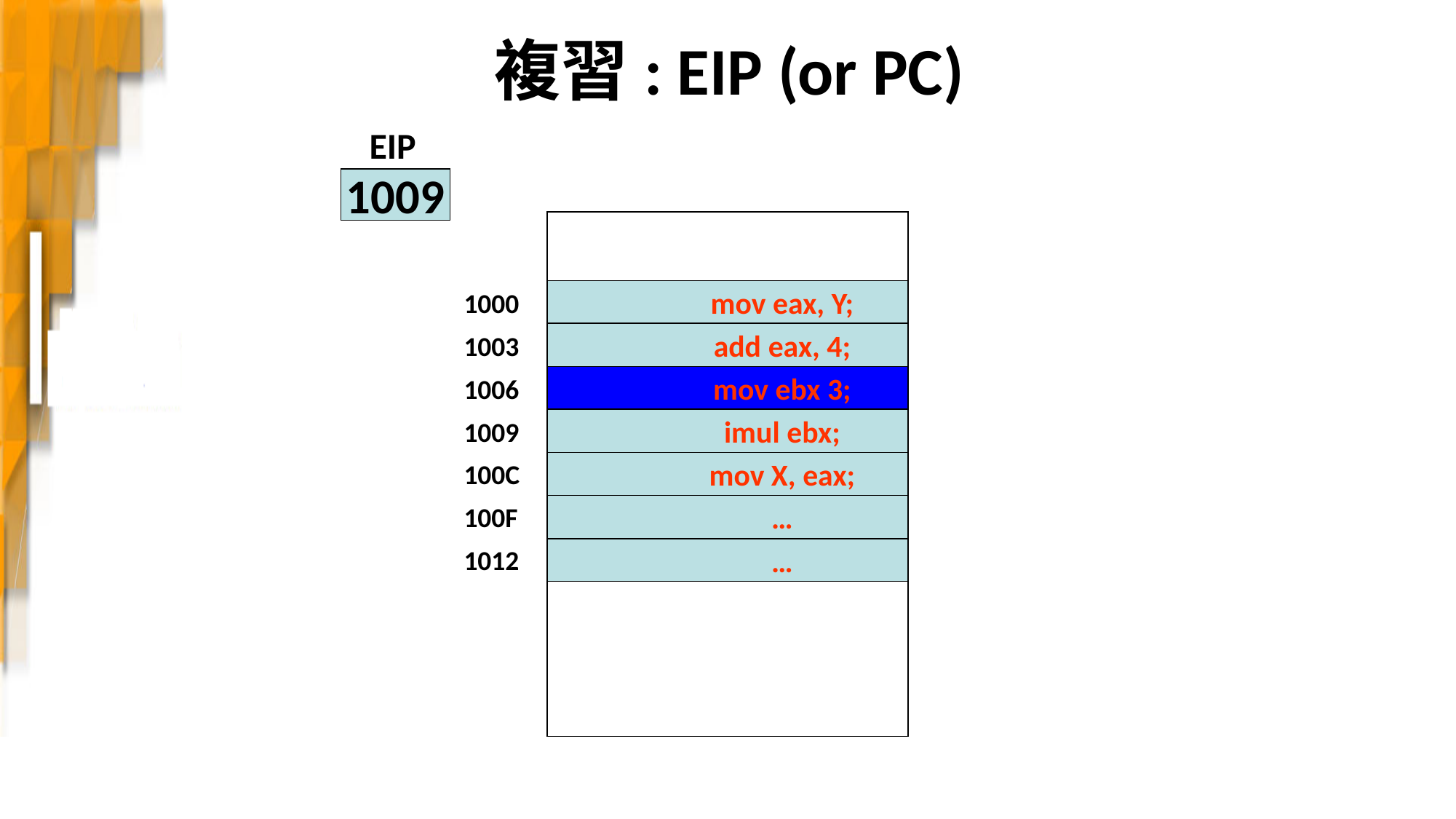

# 複習: EIP (or PC)
EIP
1009

mov eax, Y;
add eax, 4;
mov ebx 3;
imul ebx;
mov X, eax;
…
…

1000
1003
1006
1009
100C
100F
1012